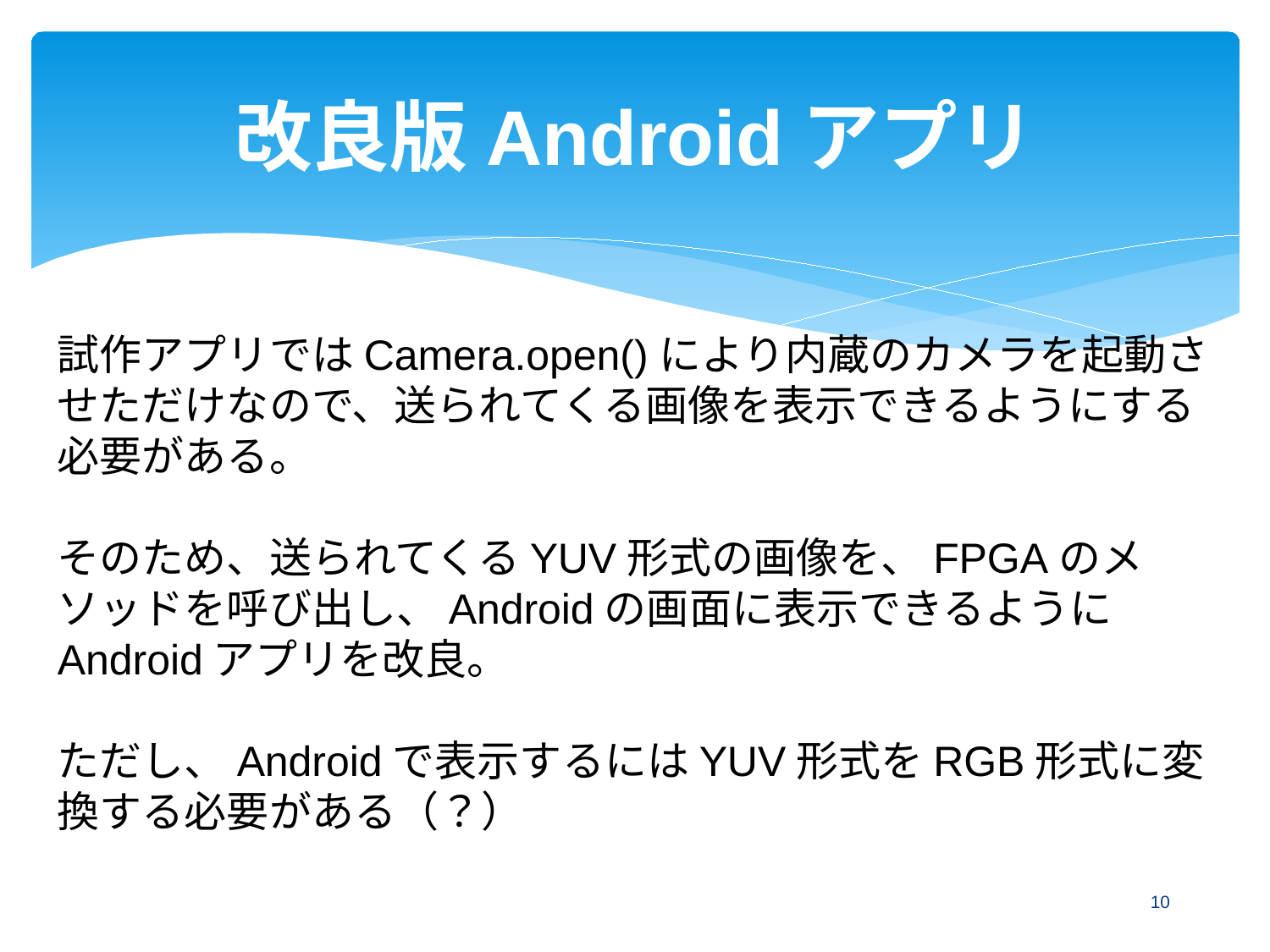

# 改良版Androidアプリ
試作アプリではCamera.open()により内蔵のカメラを起動させただけなので、送られてくる画像を表示できるようにする必要がある。

そのため、送られてくるYUV形式の画像を、FPGAのメソッドを呼び出し、Androidの画面に表示できるようにAndroidアプリを改良。

ただし、Androidで表示するにはYUV形式をRGB形式に変換する必要がある（？）
10